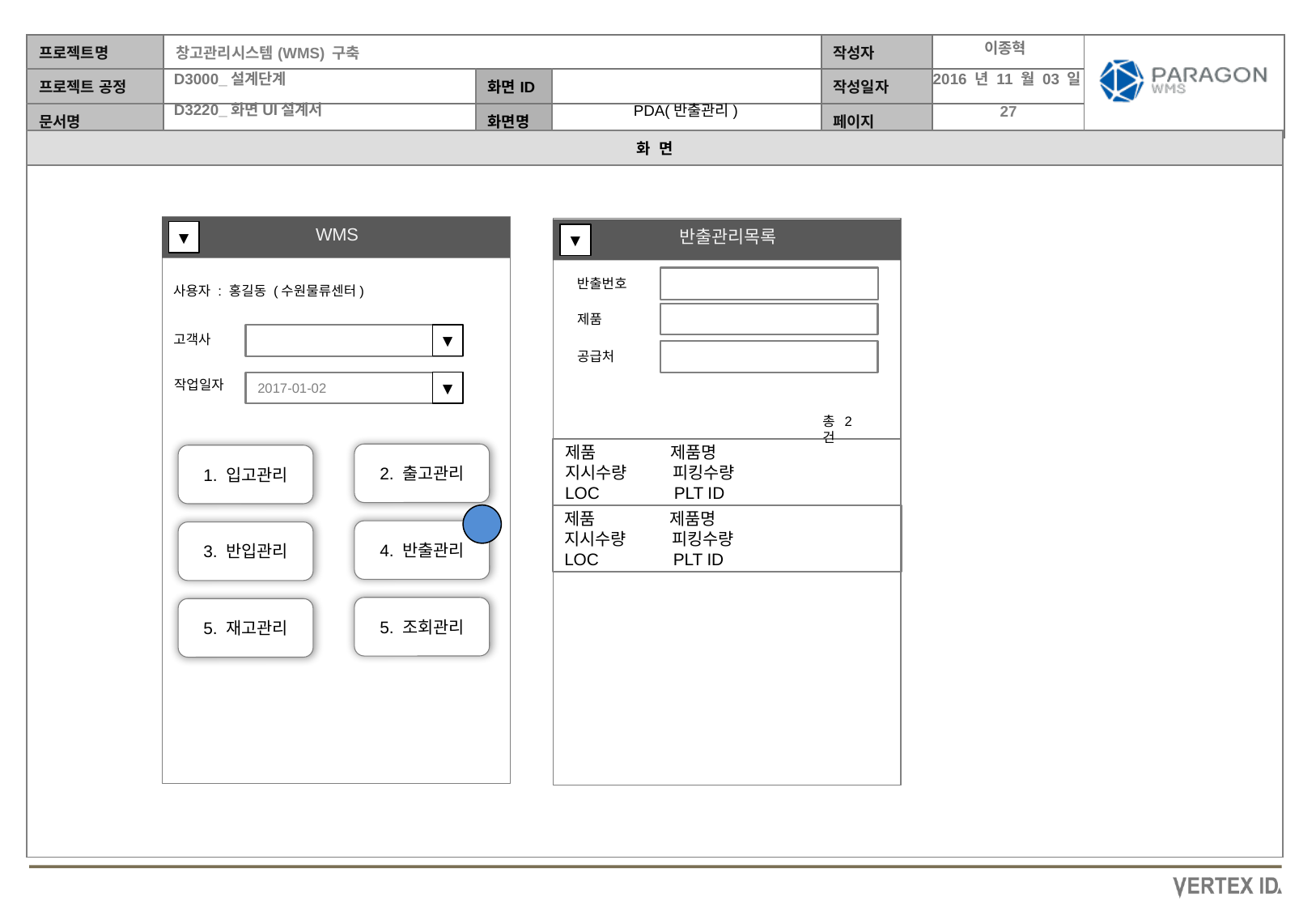

이종혁
2016 년 11 월 03 일
PDA(반출관리)

WMS

반출관리목록
▼
▼

반출번호
사용자 : 홍길동 (수원물류센터)

제품
▼
고객사

공급처
작업일자
▼
2017-01-02
총2건
제품                제품명
지시수량          피킹수량
LOC                PLT ID
2. 출고관리
1. 입고관리

제품                제품명
지시수량          피킹수량
LOC                PLT ID
4. 반출관리
3. 반입관리
5. 조회관리
5. 재고관리